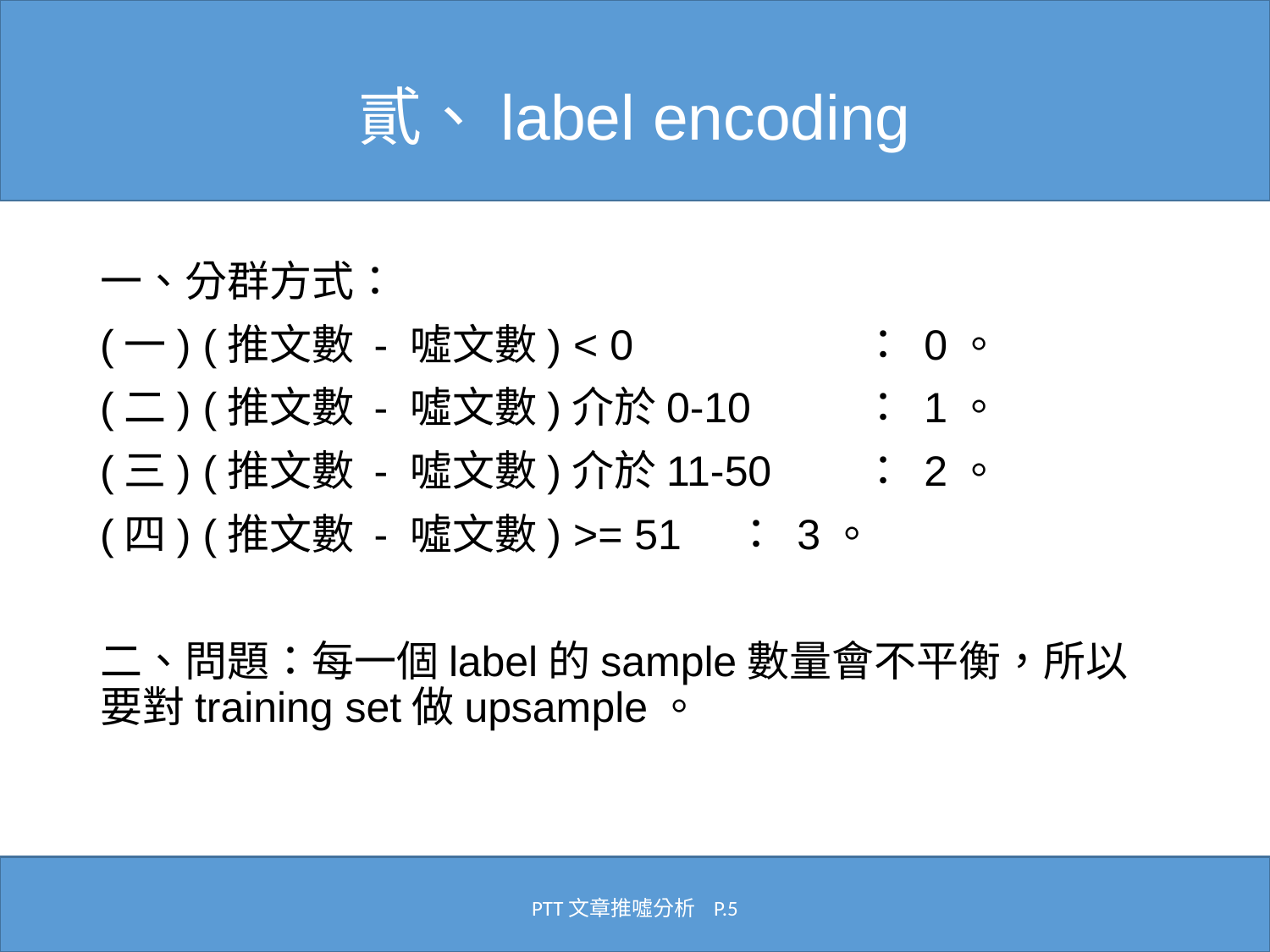

# 貳、label encoding
一、分群方式：
(一) (推文數 - 噓文數) < 0 		： 0。
(二) (推文數 - 噓文數)介於0-10 	： 1。
(三) (推文數 - 噓文數)介於11-50 	： 2。
(四) (推文數 - 噓文數) >= 51   	： 3。

二、問題：每一個label的sample數量會不平衡，所以要對training set做upsample。

PTT文章推噓分析  P.5